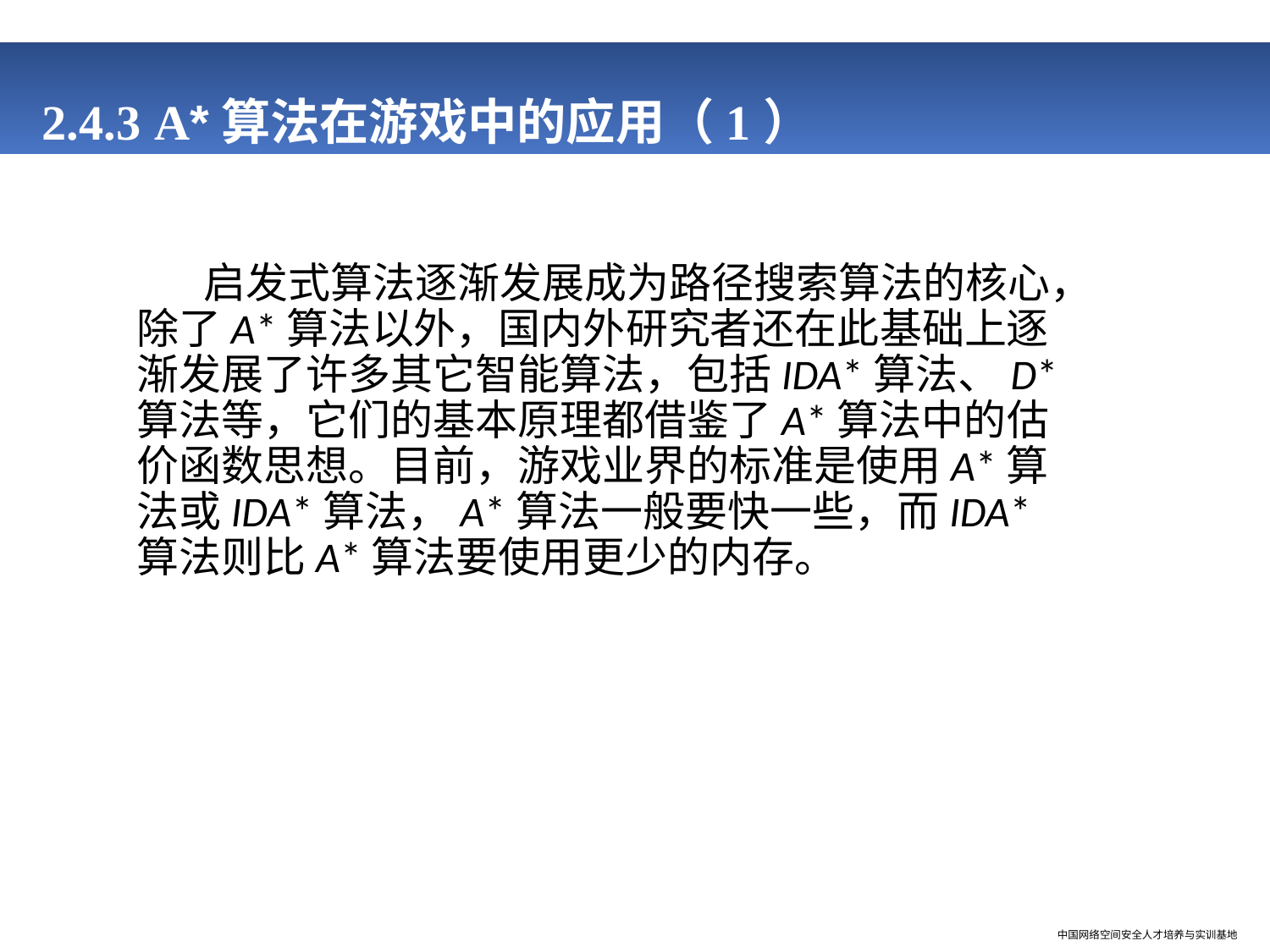

# 2.4.3 A*算法在游戏中的应用（1）
      启发式算法逐渐发展成为路径搜索算法的核心，除了A*算法以外，国内外研究者还在此基础上逐渐发展了许多其它智能算法，包括IDA*算法、D*算法等，它们的基本原理都借鉴了A*算法中的估价函数思想。目前，游戏业界的标准是使用A*算法或IDA*算法，A*算法一般要快一些，而IDA*算法则比A*算法要使用更少的内存。